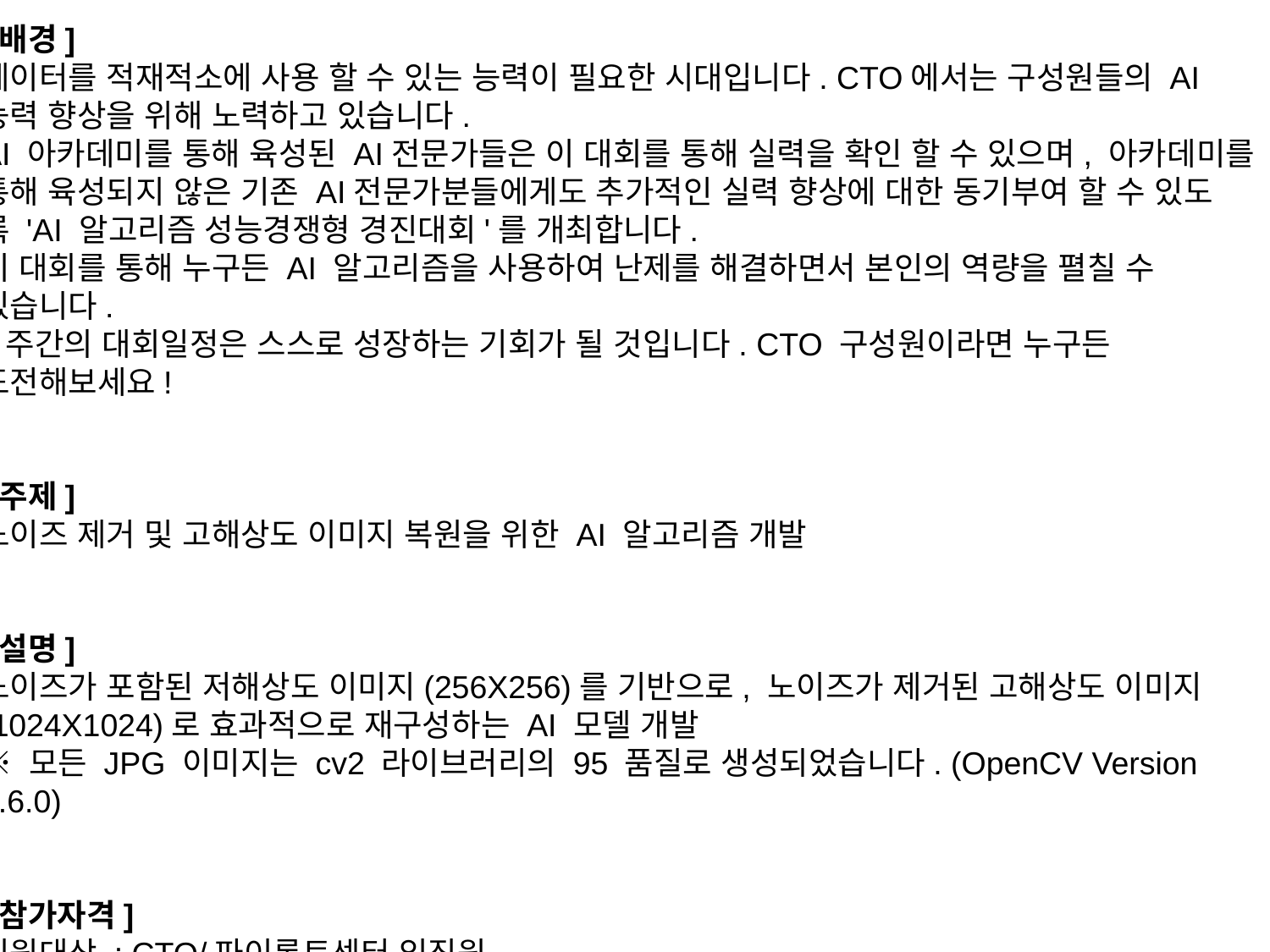

[배경]
데이터를 적재적소에 사용 할 수 있는 능력이 필요한 시대입니다. CTO에서는 구성원들의 AI 능력 향상을 위해 노력하고 있습니다.
AI 아카데미를 통해 육성된 AI전문가들은 이 대회를 통해 실력을 확인 할 수 있으며, 아카데미를 통해 육성되지 않은 기존 AI전문가분들에게도 추가적인 실력 향상에 대한 동기부여 할 수 있도록 'AI 알고리즘 성능경쟁형 경진대회'를 개최합니다.
이 대회를 통해 누구든 AI 알고리즘을 사용하여 난제를 해결하면서 본인의 역량을 펼칠 수 있습니다.
5주간의 대회일정은 스스로 성장하는 기회가 될 것입니다. CTO 구성원이라면 누구든 도전해보세요!

[주제]
노이즈 제거 및 고해상도 이미지 복원을 위한 AI 알고리즘 개발

[설명]
노이즈가 포함된 저해상도 이미지(256X256)를 기반으로, 노이즈가 제거된 고해상도 이미지(1024X1024)로 효과적으로 재구성하는 AI 모델 개발
※ 모든 JPG 이미지는 cv2 라이브러리의 95 품질로 생성되었습니다. (OpenCV Version 4.6.0)

[참가자격]
지원대상 : CTO/파이롯트센터 임직원
지원자격 : 별도 없음
참가단위 : 개인